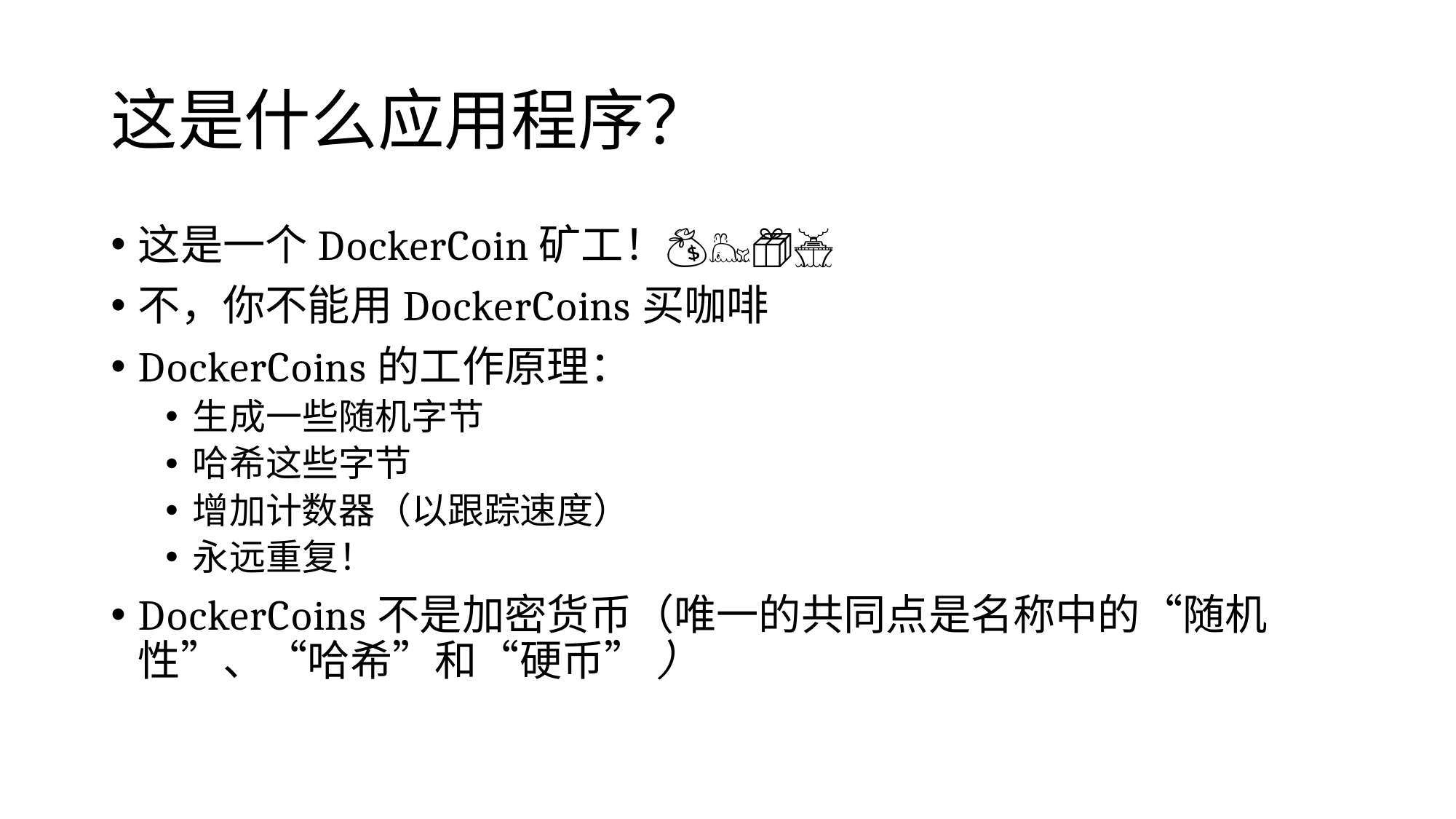

# 这是什么应用程序？
这是一个DockerCoin矿工！💰🐳📦🚢
不，你不能用DockerCoins买咖啡
DockerCoins的工作原理：
生成一些随机字节
哈希这些字节
增加计数器（以跟踪速度）
永远重复！
DockerCoins不是加密货币（唯一的共同点是名称中的“随机性”、“哈希”和“硬币” ）